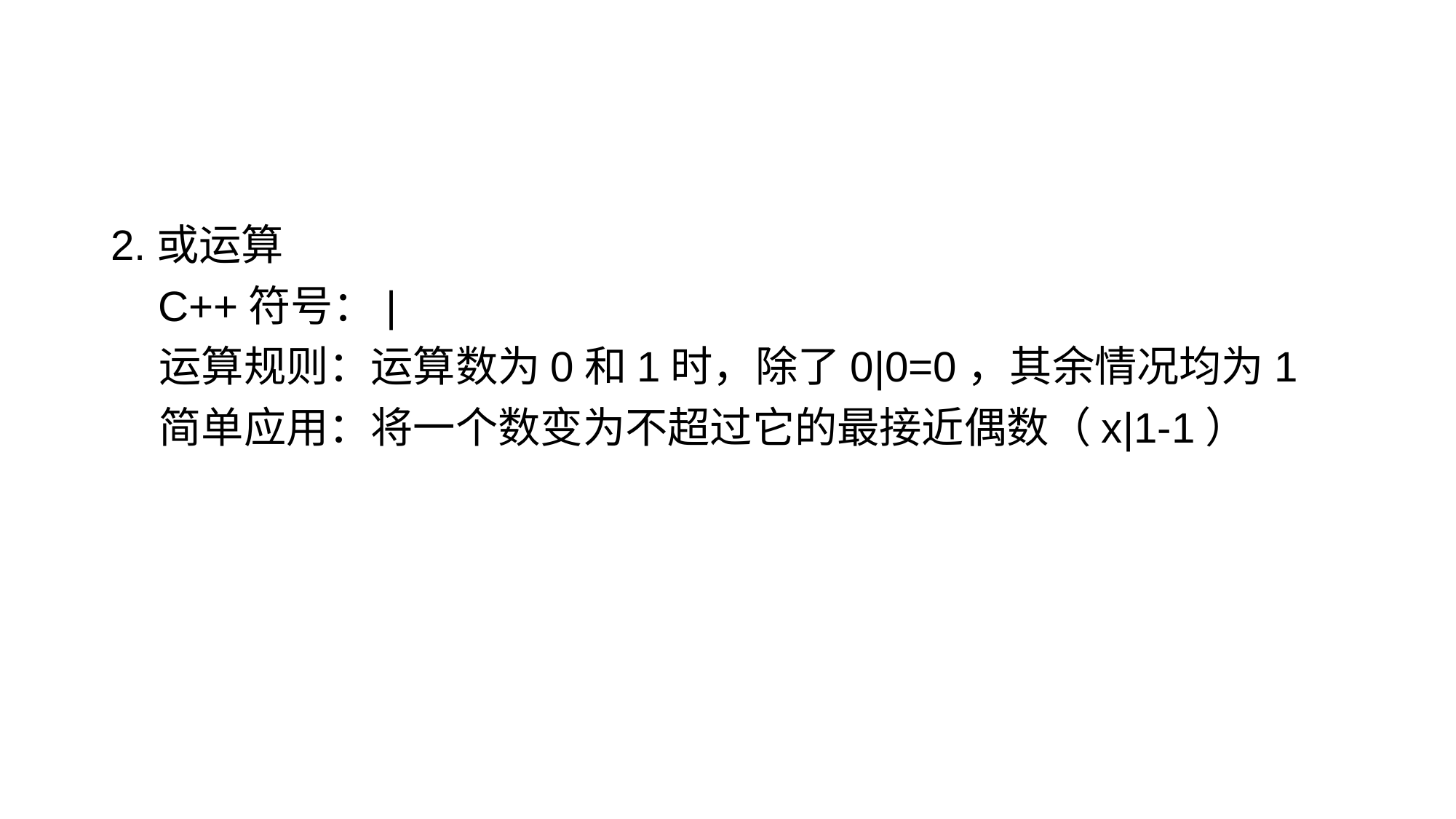

#
2.或运算
    C++符号：|
    运算规则：运算数为0和1时，除了0|0=0，其余情况均为1
    简单应用：将一个数变为不超过它的最接近偶数（x|1-1）